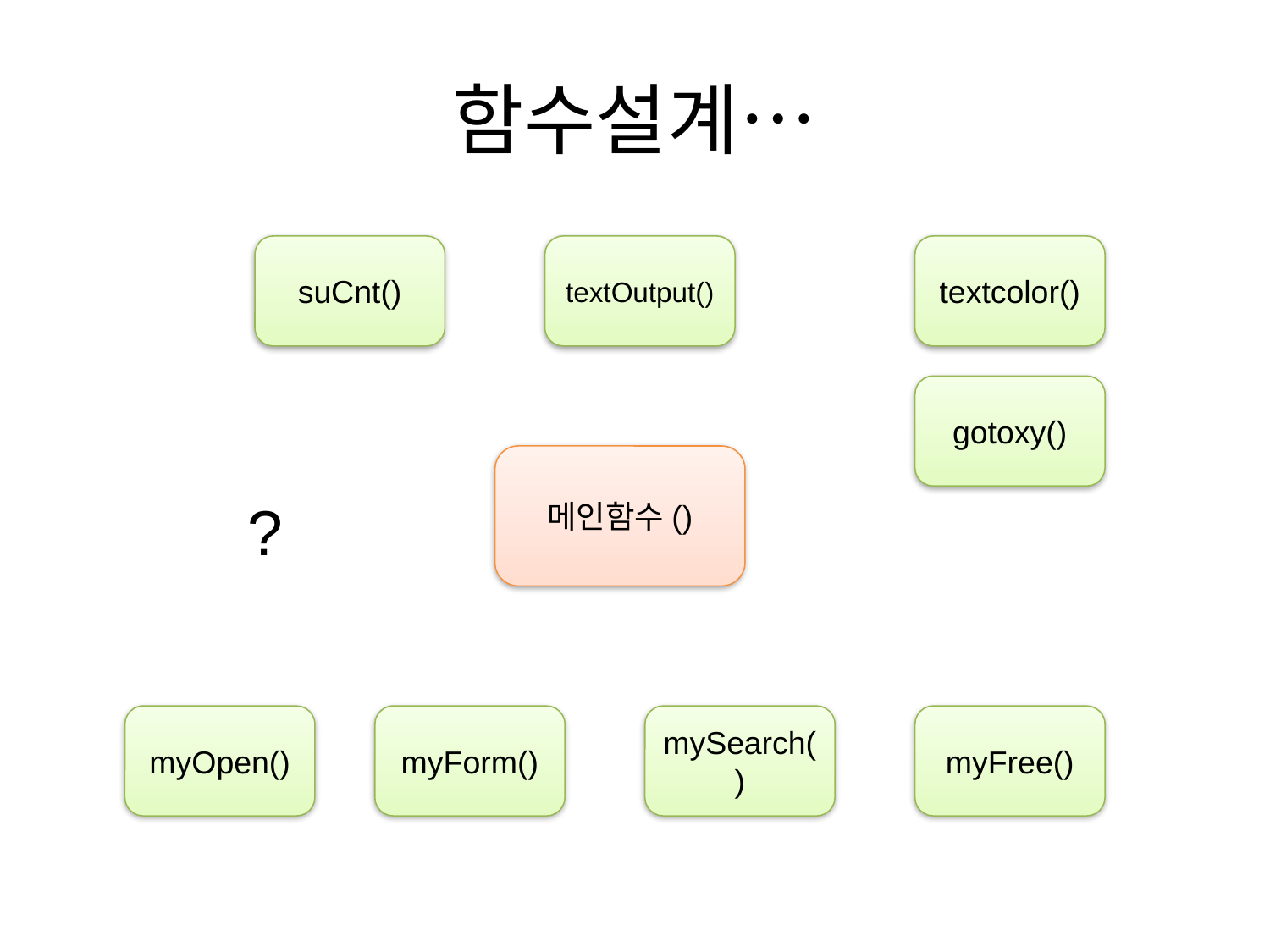

# 함수설계…
suCnt()
textOutput()
textcolor()
gotoxy()
메인함수()
?
myOpen()
myForm()
mySearch()
myFree()